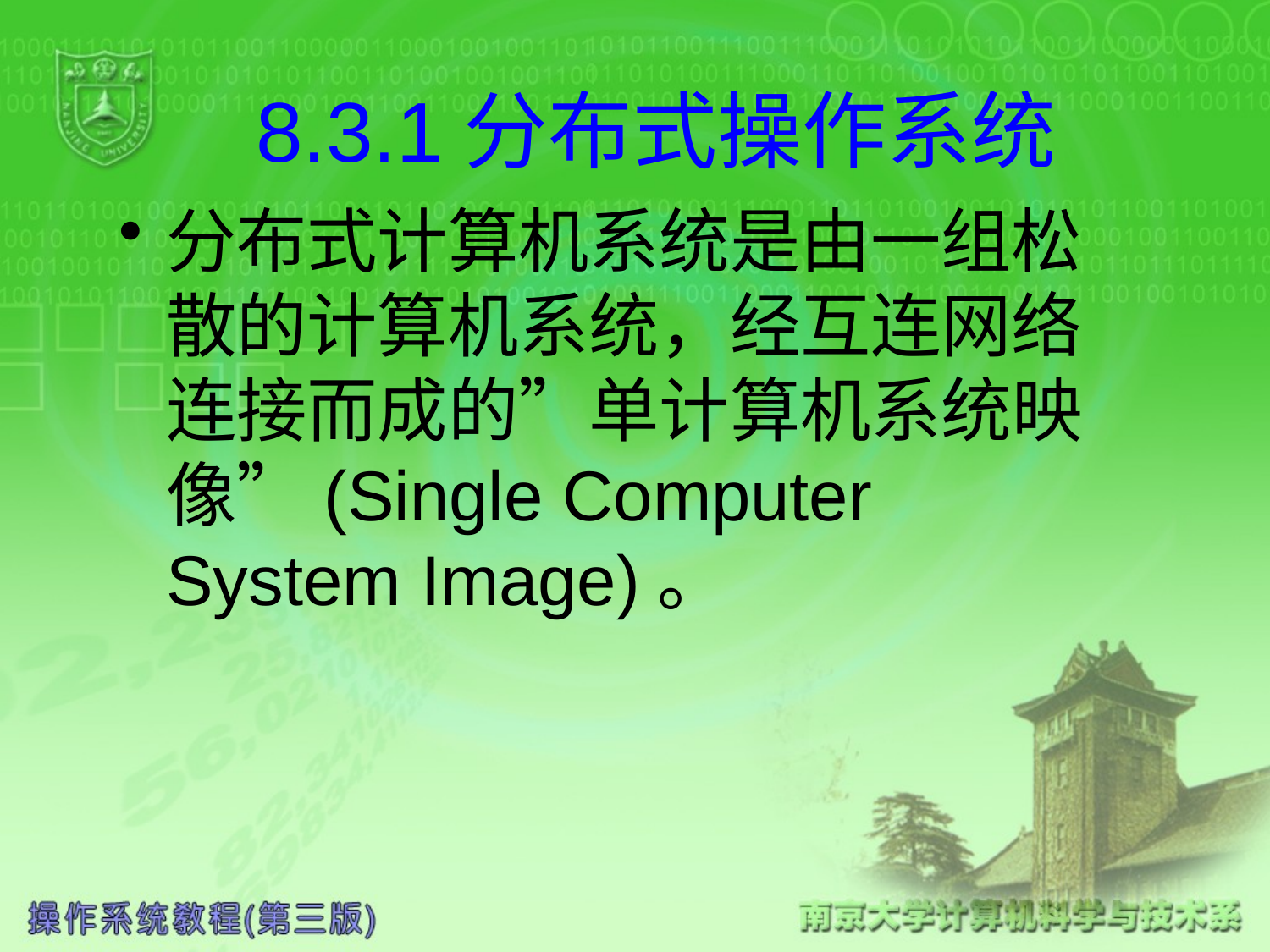

# 8.3.1分布式操作系统
分布式计算机系统是由一组松散的计算机系统，经互连网络连接而成的”单计算机系统映像”(Single Computer System Image)。